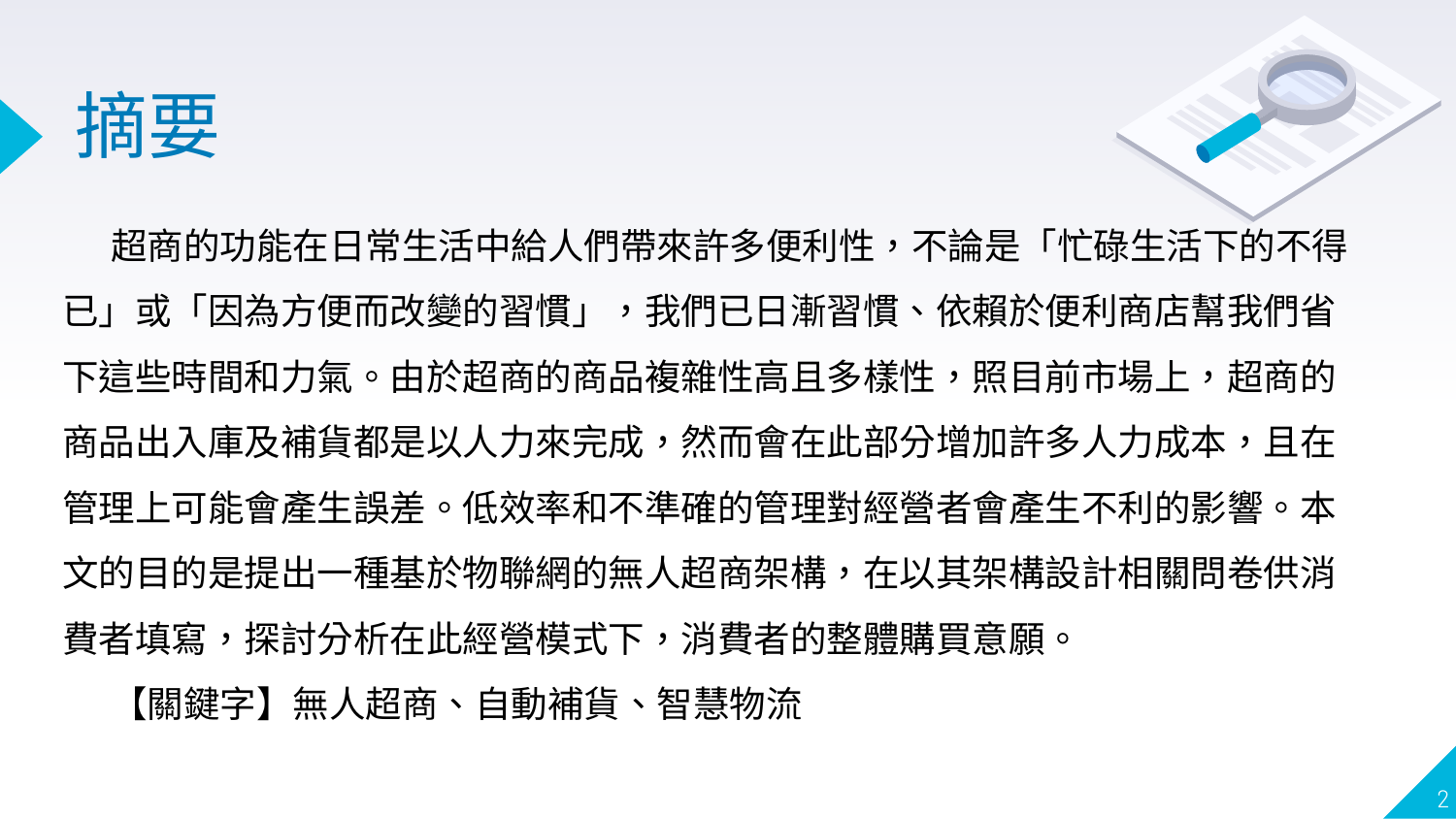

# 摘要
超商的功能在日常生活中給人們帶來許多便利性，不論是「忙碌生活下的不得已」或「因為方便而改變的習慣」，我們已日漸習慣、依賴於便利商店幫我們省下這些時間和力氣。由於超商的商品複雜性高且多樣性，照目前市場上，超商的商品出入庫及補貨都是以人力來完成，然而會在此部分增加許多人力成本，且在管理上可能會產生誤差。低效率和不準確的管理對經營者會產生不利的影響。本文的目的是提出一種基於物聯網的無人超商架構，在以其架構設計相關問卷供消費者填寫，探討分析在此經營模式下，消費者的整體購買意願。
【關鍵字】無人超商、自動補貨、智慧物流

2